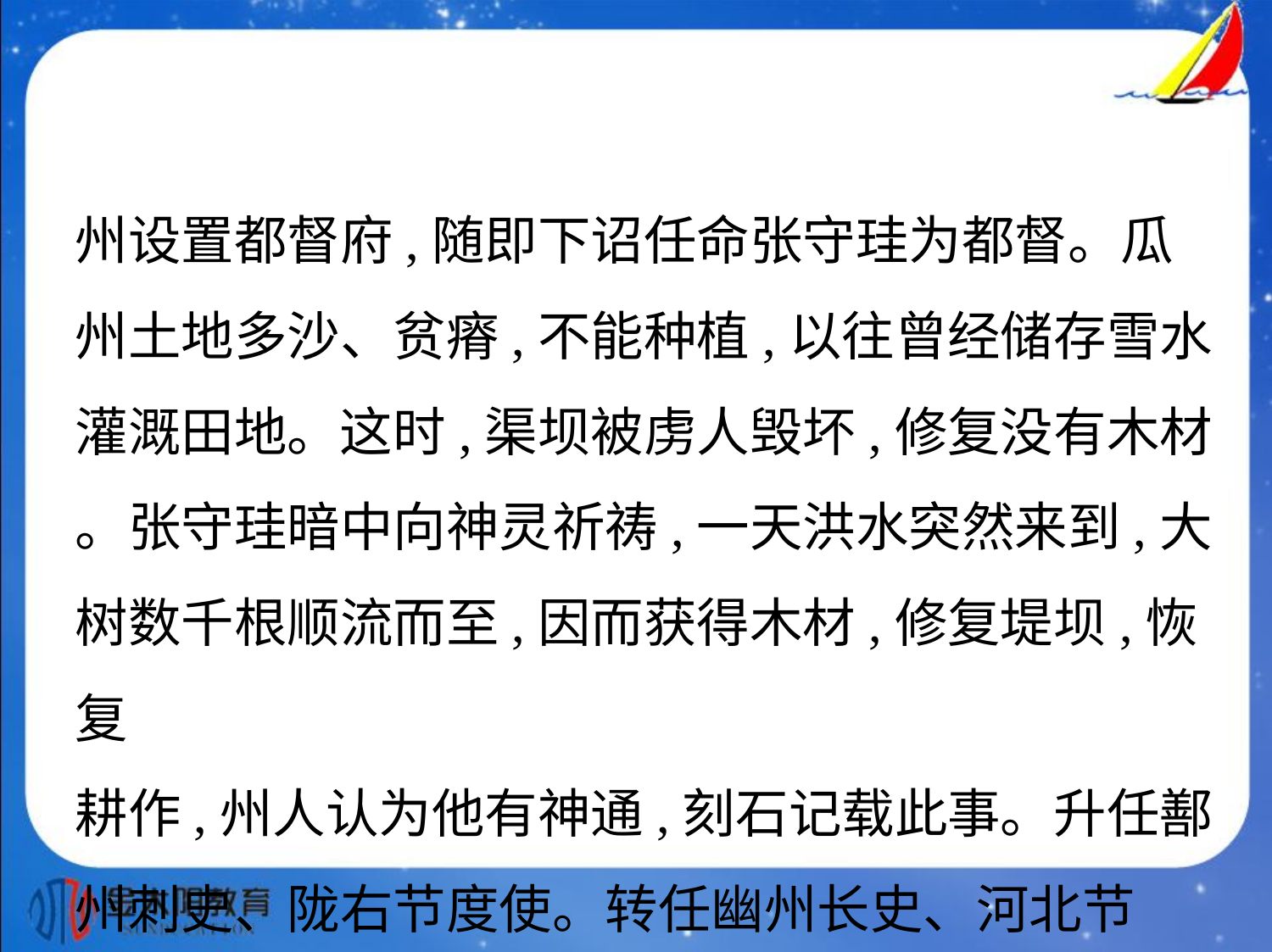

州设置都督府,随即下诏任命张守珪为都督。瓜
州土地多沙、贫瘠,不能种植,以往曾经储存雪水
灌溉田地。这时,渠坝被虏人毁坏,修复没有木材
。张守珪暗中向神灵祈祷,一天洪水突然来到,大
树数千根顺流而至,因而获得木材,修复堤坝,恢复
耕作,州人认为他有神通,刻石记载此事。升任鄯
州刺史、陇右节度使。转任幽州长史、河北节